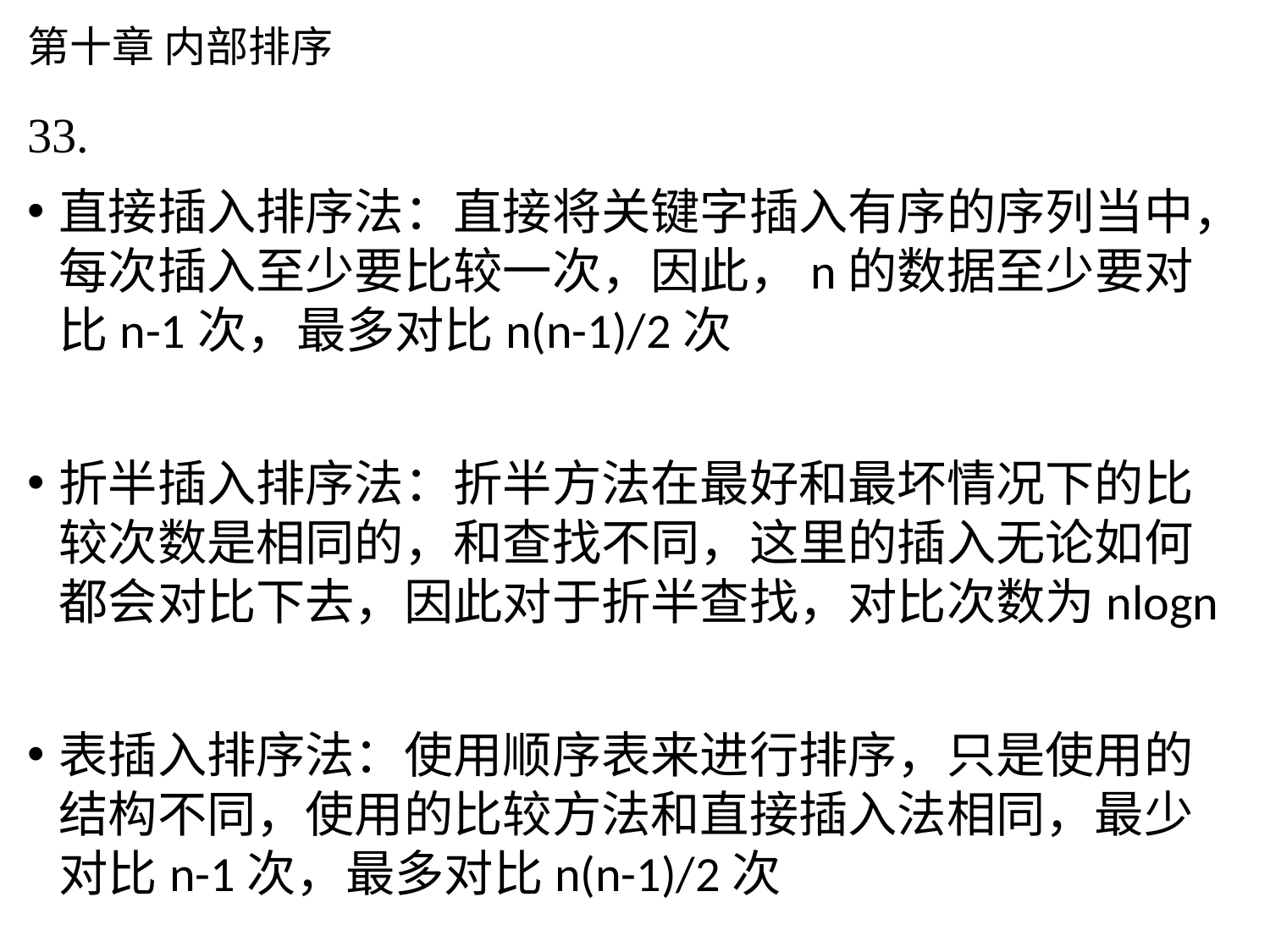

# 第十章 内部排序
33.
直接插入排序法：直接将关键字插入有序的序列当中，每次插入至少要比较一次，因此，n的数据至少要对比n-1次，最多对比n(n-1)/2次

折半插入排序法：折半方法在最好和最坏情况下的比较次数是相同的，和查找不同，这里的插入无论如何都会对比下去，因此对于折半查找，对比次数为nlogn

表插入排序法：使用顺序表来进行排序，只是使用的结构不同，使用的比较方法和直接插入法相同，最少对比n-1次，最多对比n(n-1)/2次